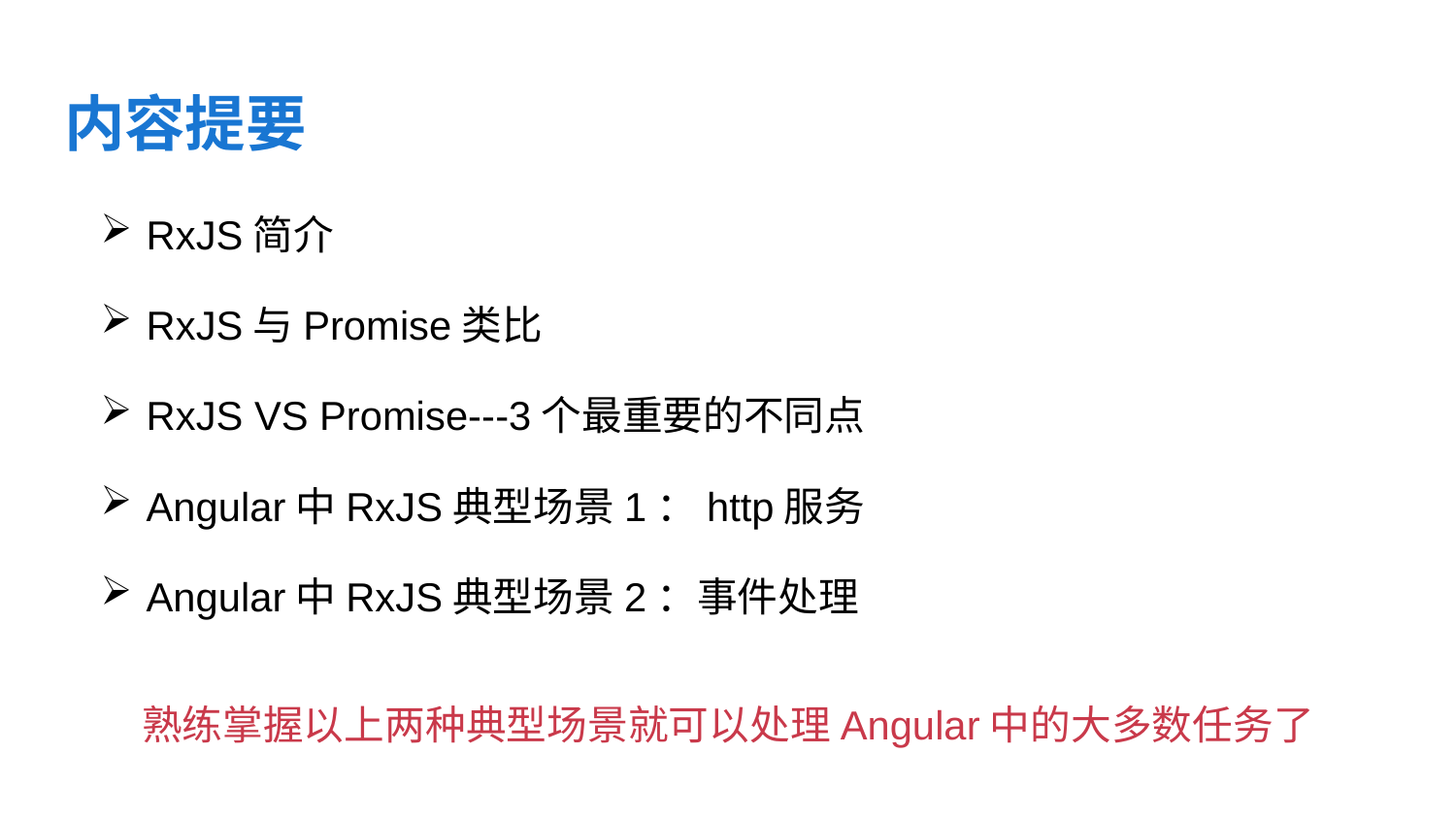

# 内容提要
RxJS简介
RxJS与Promise类比
RxJS VS Promise---3个最重要的不同点
Angular中RxJS典型场景1：http服务
Angular中RxJS典型场景2：事件处理
熟练掌握以上两种典型场景就可以处理Angular中的大多数任务了